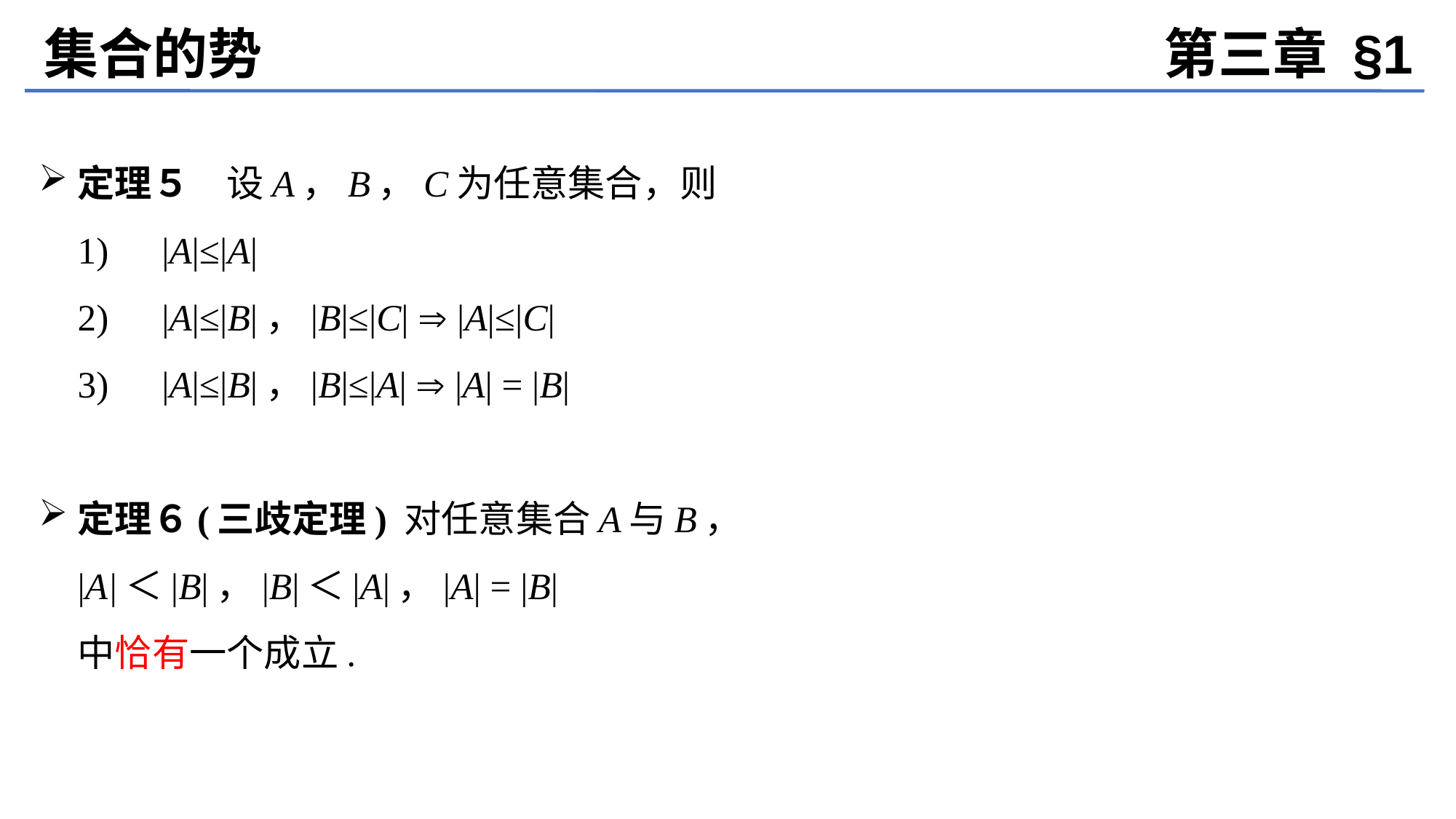

集合的势
第三章 §1
定理５　设A，B，C为任意集合，则
	1)　|A|≤|A|
	2)　|A|≤|B|，|B|≤|C| ⇒ |A|≤|C|
	3)　|A|≤|B|，|B|≤|A| ⇒ |A| = |B|

定理６(三歧定理) 对任意集合A与B，
		|A|＜|B|，|B|＜|A|，|A| = |B|
	中恰有一个成立.